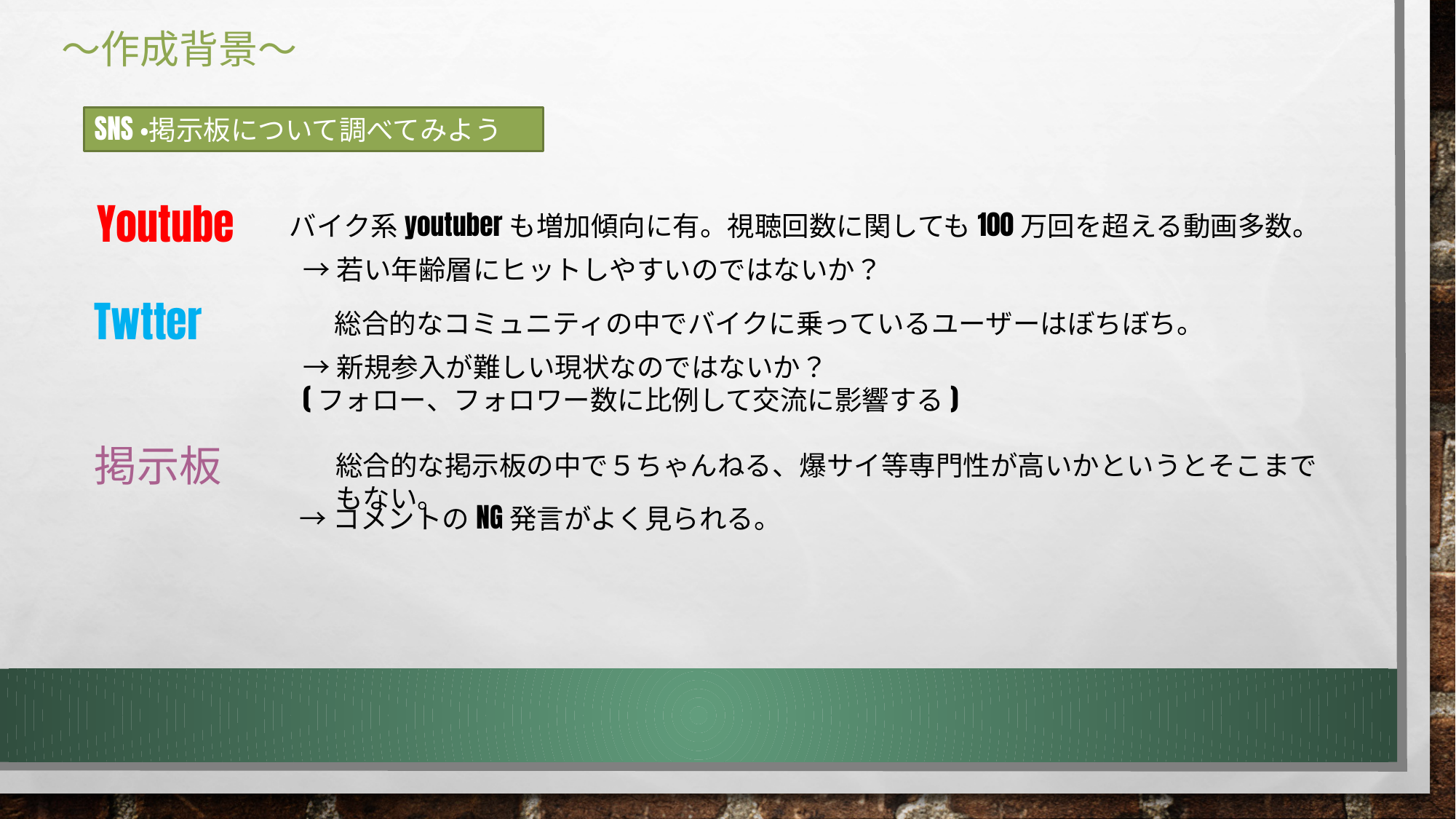

# ～作成背景～
SNS・掲示板について調べてみよう
Youtube
バイク系youtuberも増加傾向に有。視聴回数に関しても100万回を超える動画多数。
→若い年齢層にヒットしやすいのではないか？
Twtter
総合的なコミュニティの中でバイクに乗っているユーザーはぼちぼち。
→新規参入が難しい現状なのではないか？
(フォロー、フォロワー数に比例して交流に影響する)
掲示板
総合的な掲示板の中で５ちゃんねる、爆サイ等専門性が高いかというとそこまでもない。
→コメントのNG発言がよく見られる。